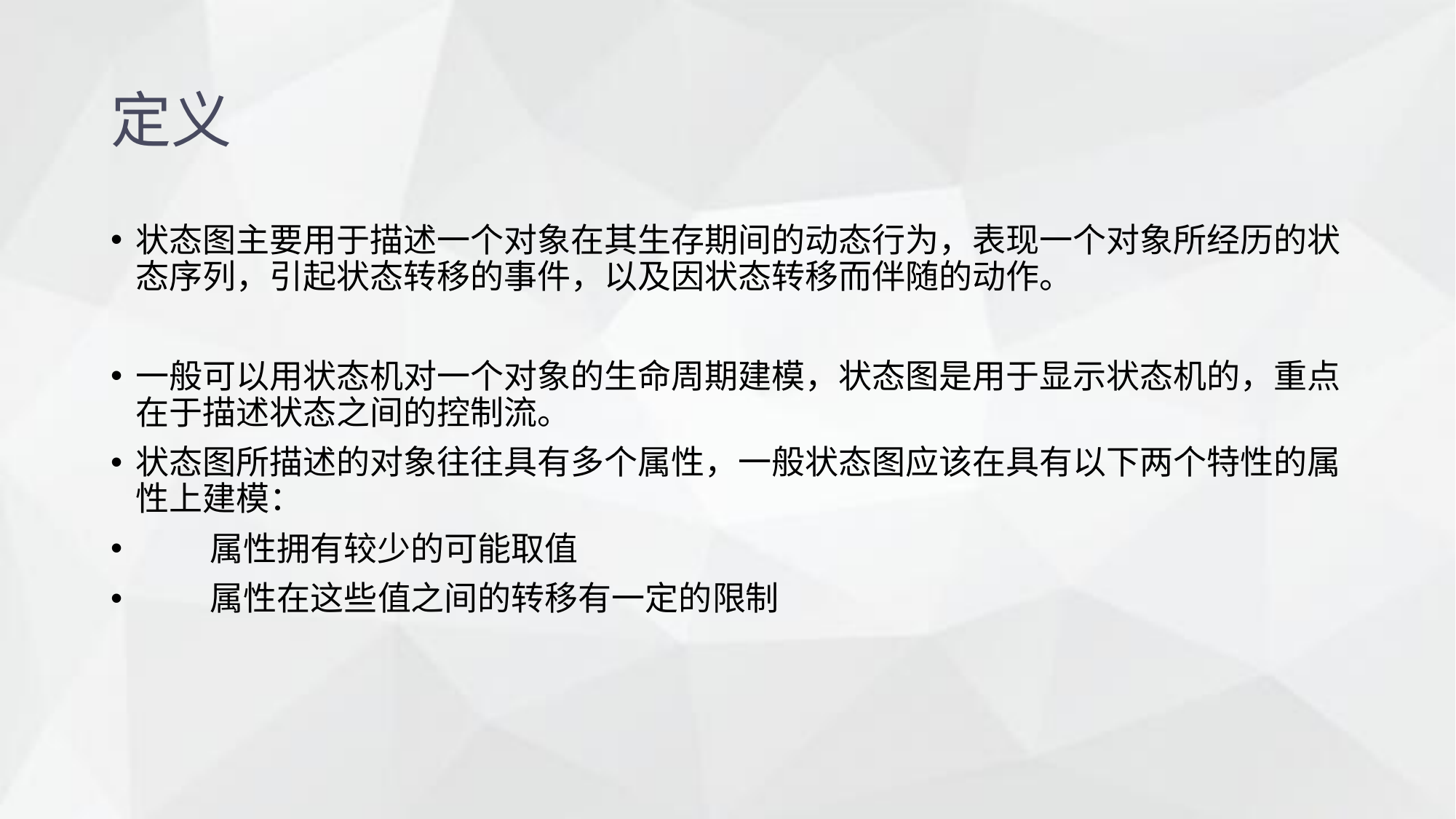

定义
状态图主要用于描述一个对象在其生存期间的动态行为，表现一个对象所经历的状态序列，引起状态转移的事件，以及因状态转移而伴随的动作。

一般可以用状态机对一个对象的生命周期建模，状态图是用于显示状态机的，重点在于描述状态之间的控制流。
状态图所描述的对象往往具有多个属性，一般状态图应该在具有以下两个特性的属性上建模：
         属性拥有较少的可能取值
         属性在这些值之间的转移有一定的限制